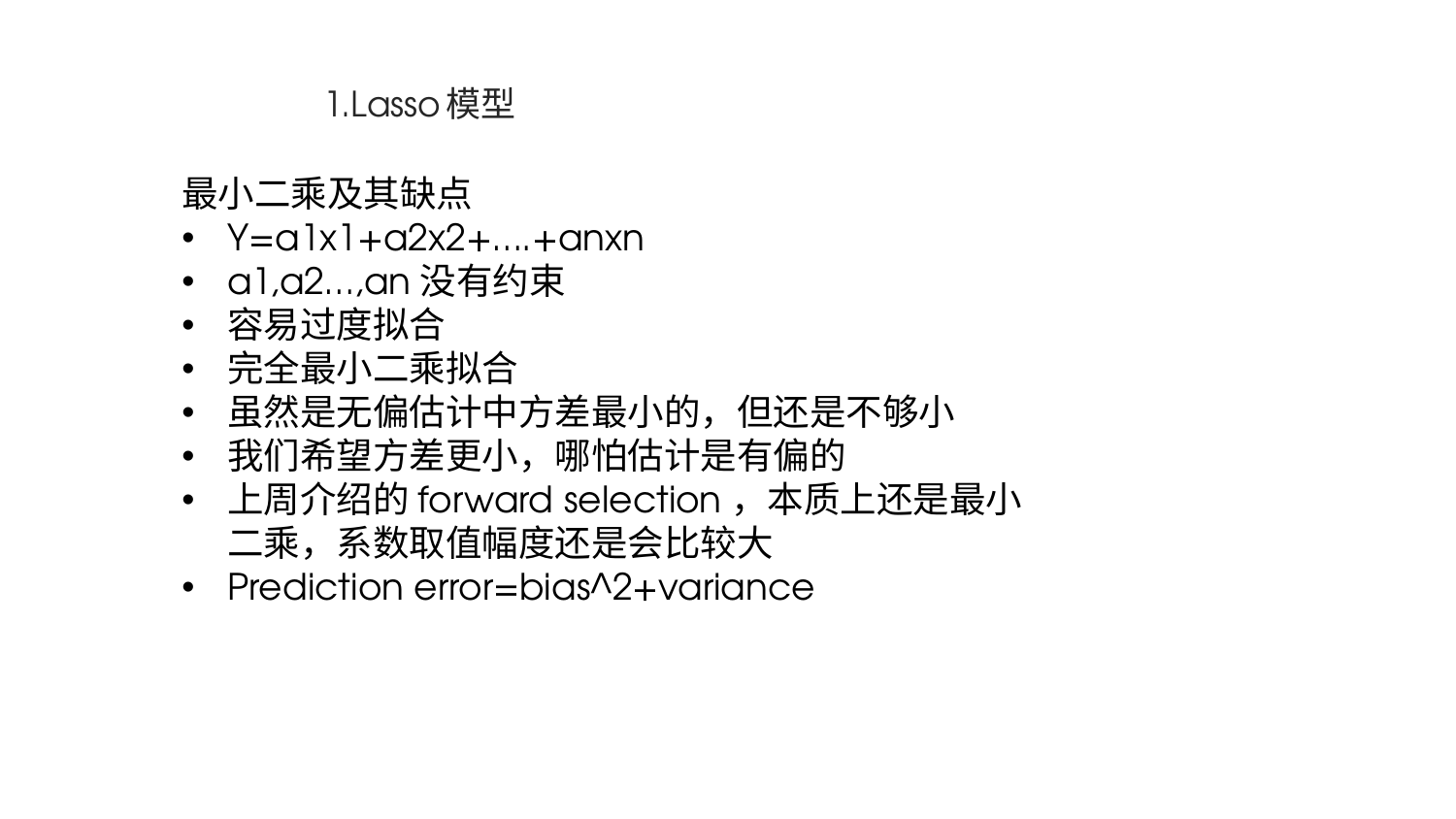

# 1.Lasso模型
最小二乘及其缺点
Y=a1x1+a2x2+….+anxn
a1,a2…,an没有约束
容易过度拟合
完全最小二乘拟合
虽然是无偏估计中方差最小的，但还是不够小
我们希望方差更小，哪怕估计是有偏的
上周介绍的forward selection，本质上还是最小二乘，系数取值幅度还是会比较大
Prediction error=bias^2+variance